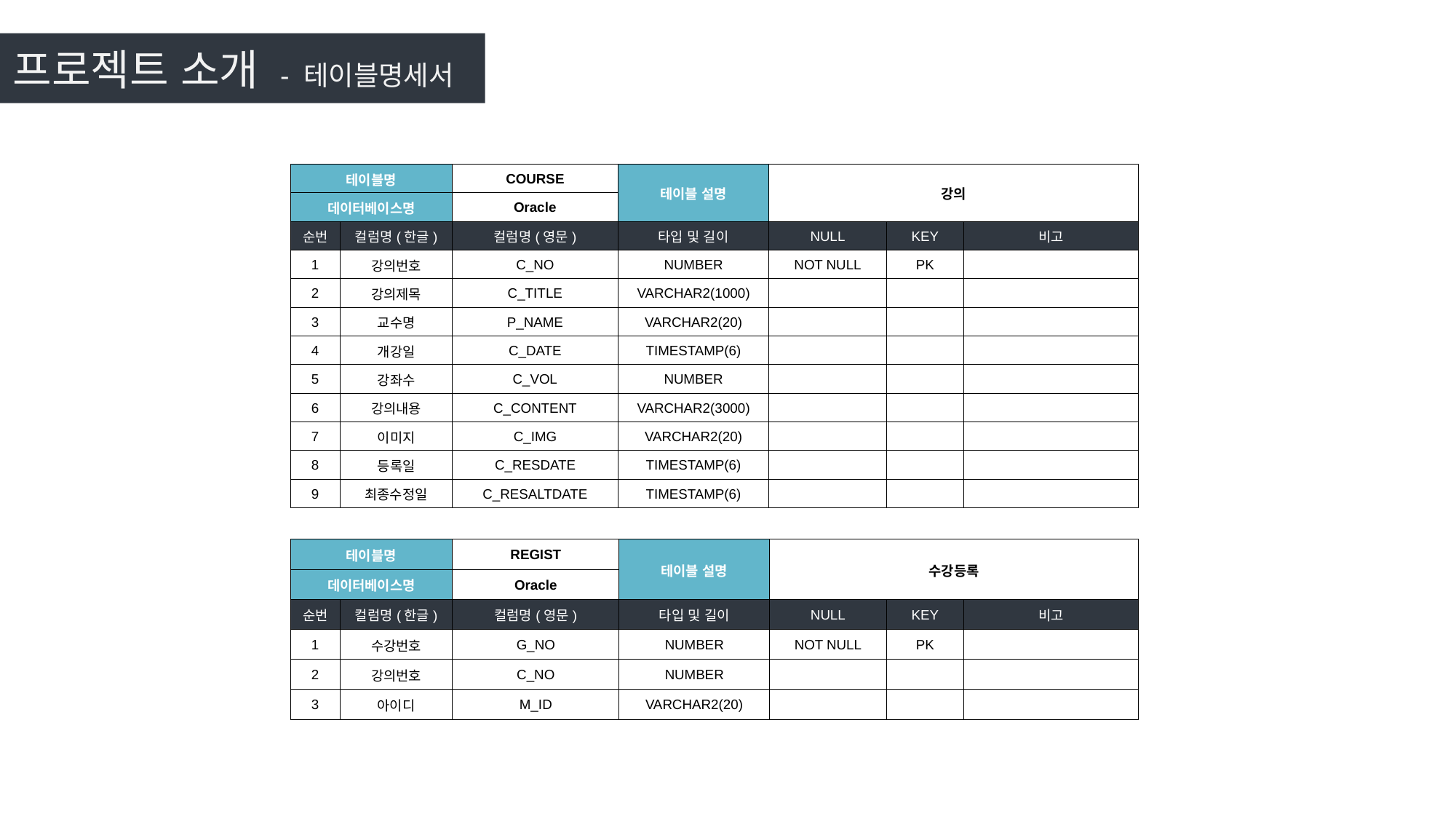

프로젝트 소개 - 테이블명세서
| 테이블명 |  | COURSE | 테이블 설명 | 강의 |  |  |
| --- | --- | --- | --- | --- | --- | --- |
| 데이터베이스명 |  | Oracle |  |  |  |  |
| 순번 | 컬럼명(한글) | 컬럼명(영문) | 타입 및 길이 | NULL | KEY | 비고 |
| 1 | 강의번호 | C\_NO | NUMBER | NOT NULL | PK |  |
| 2 | 강의제목 | C\_TITLE | VARCHAR2(1000) |  |  |  |
| 3 | 교수명 | P\_NAME | VARCHAR2(20) |  |  |  |
| 4 | 개강일 | C\_DATE | TIMESTAMP(6) |  |  |  |
| 5 | 강좌수 | C\_VOL | NUMBER |  |  |  |
| 6 | 강의내용 | C\_CONTENT | VARCHAR2(3000) |  |  |  |
| 7 | 이미지 | C\_IMG | VARCHAR2(20) |  |  |  |
| 8 | 등록일 | C\_RESDATE | TIMESTAMP(6) |  |  |  |
| 9 | 최종수정일 | C\_RESALTDATE | TIMESTAMP(6) |  |  |  |
| 테이블명 |  | REGIST | 테이블 설명 | 수강등록 |  |  |
| --- | --- | --- | --- | --- | --- | --- |
| 데이터베이스명 |  | Oracle |  |  |  |  |
| 순번 | 컬럼명(한글) | 컬럼명(영문) | 타입 및 길이 | NULL | KEY | 비고 |
| 1 | 수강번호 | G\_NO | NUMBER | NOT NULL | PK |  |
| 2 | 강의번호 | C\_NO | NUMBER |  |  |  |
| 3 | 아이디 | M\_ID | VARCHAR2(20) |  |  |  |